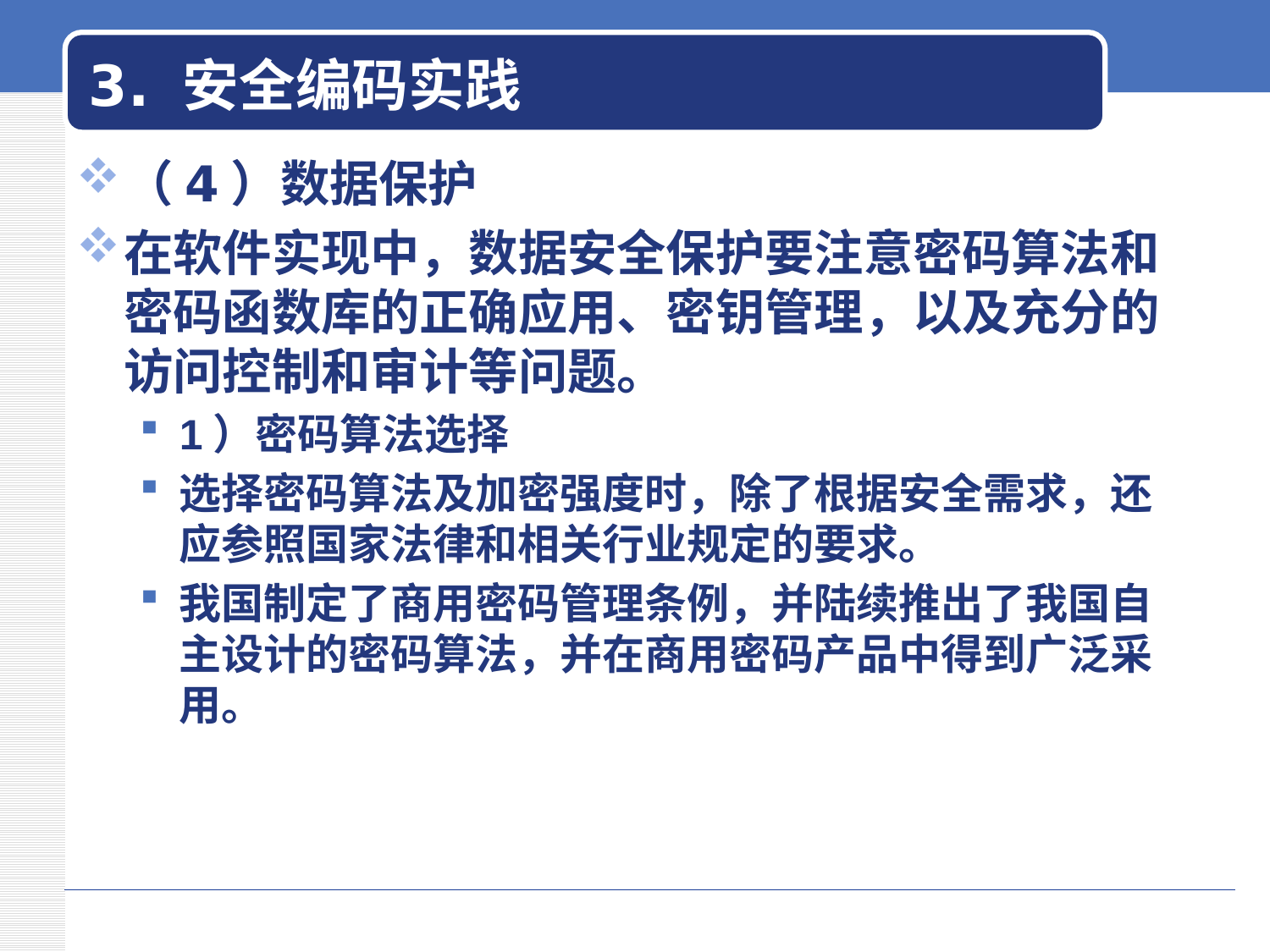

# 3. 安全编码实践
（4）数据保护
在软件实现中，数据安全保护要注意密码算法和密码函数库的正确应用、密钥管理，以及充分的访问控制和审计等问题。
1）密码算法选择
选择密码算法及加密强度时，除了根据安全需求，还应参照国家法律和相关行业规定的要求。
我国制定了商用密码管理条例，并陆续推出了我国自主设计的密码算法，并在商用密码产品中得到广泛采用。